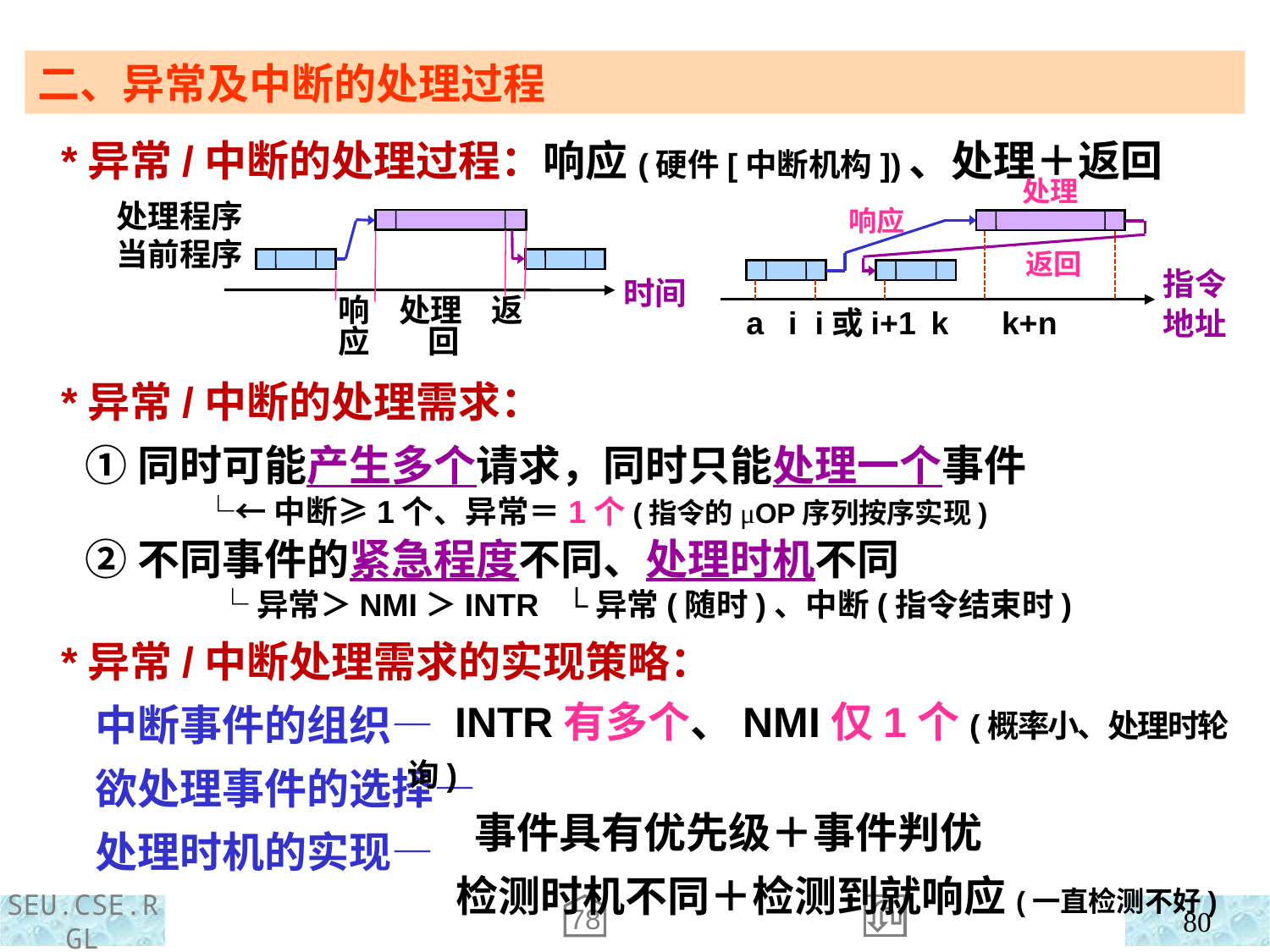

二、异常及中断的处理过程
  *异常/中断的处理过程：响应(硬件[中断机构])、处理＋返回
处理
响应

返回

指令
地址
 a   i  i或i+1  k      k+n
处理程序
当前程序

时间
响    处理    返
应        回
  *异常/中断的处理需求：
     ①同时可能产生多个请求，同时只能处理一个事件
                       └←中断≥1个、异常＝1个(指令的μOP序列按序实现)
     ②不同事件的紧急程度不同、处理时机不同
                         └异常＞NMI＞INTR   └异常(随时)、中断(指令结束时)
  *异常/中断处理需求的实现策略：
     中断事件的组织—
     欲处理事件的选择—
     处理时机的实现—
    INTR有多个、NMI仅1个(概率小、处理时轮询)
      事件具有优先级＋事件判优
    检测时机不同＋检测到就响应(一直检测不好)

78
80